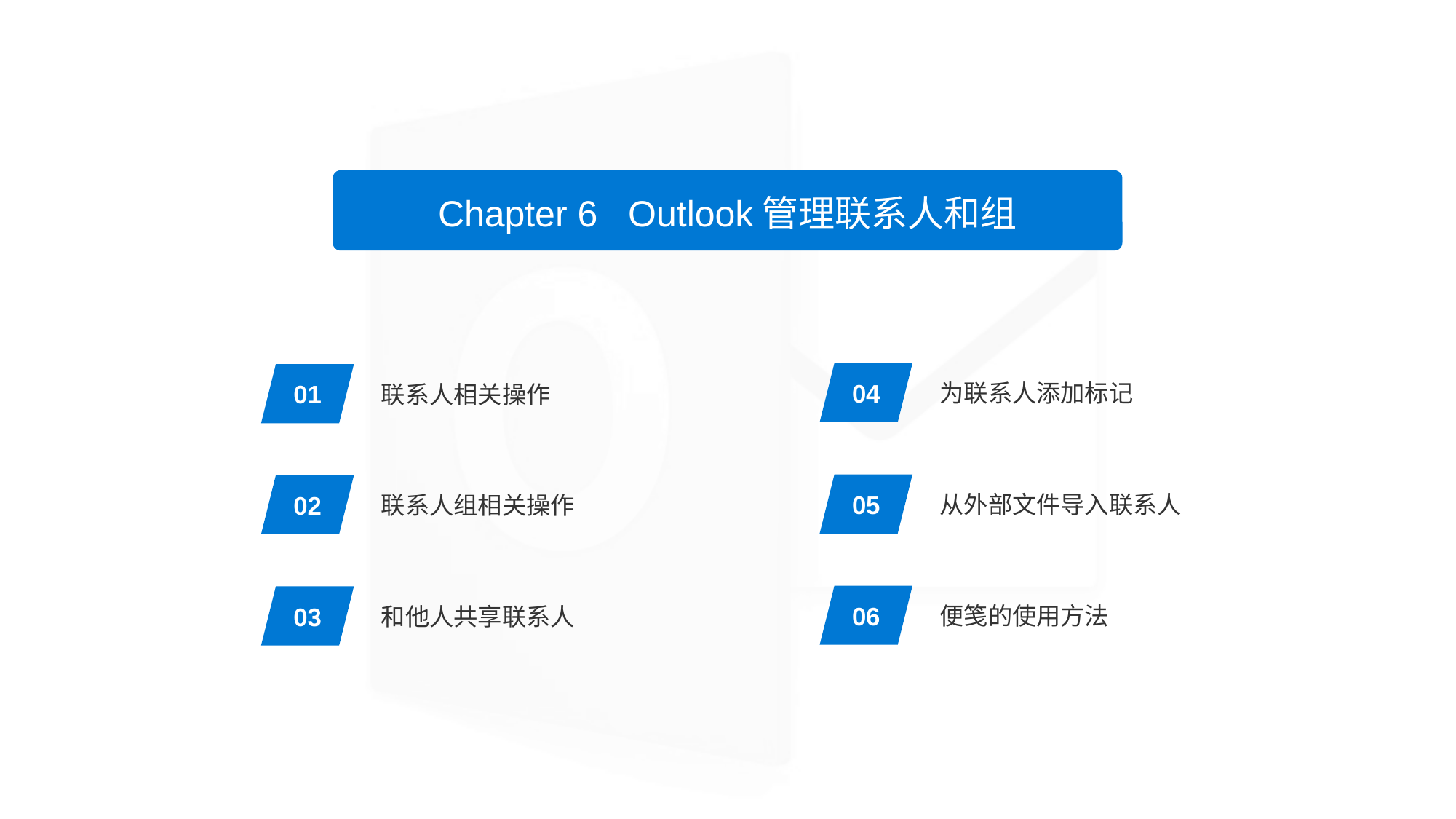

Chapter 6   Outlook管理联系人和组
04
为联系人添加标记
01
联系人相关操作
05
从外部文件导入联系人
02
联系人组相关操作
06
便笺的使用方法
03
和他人共享联系人